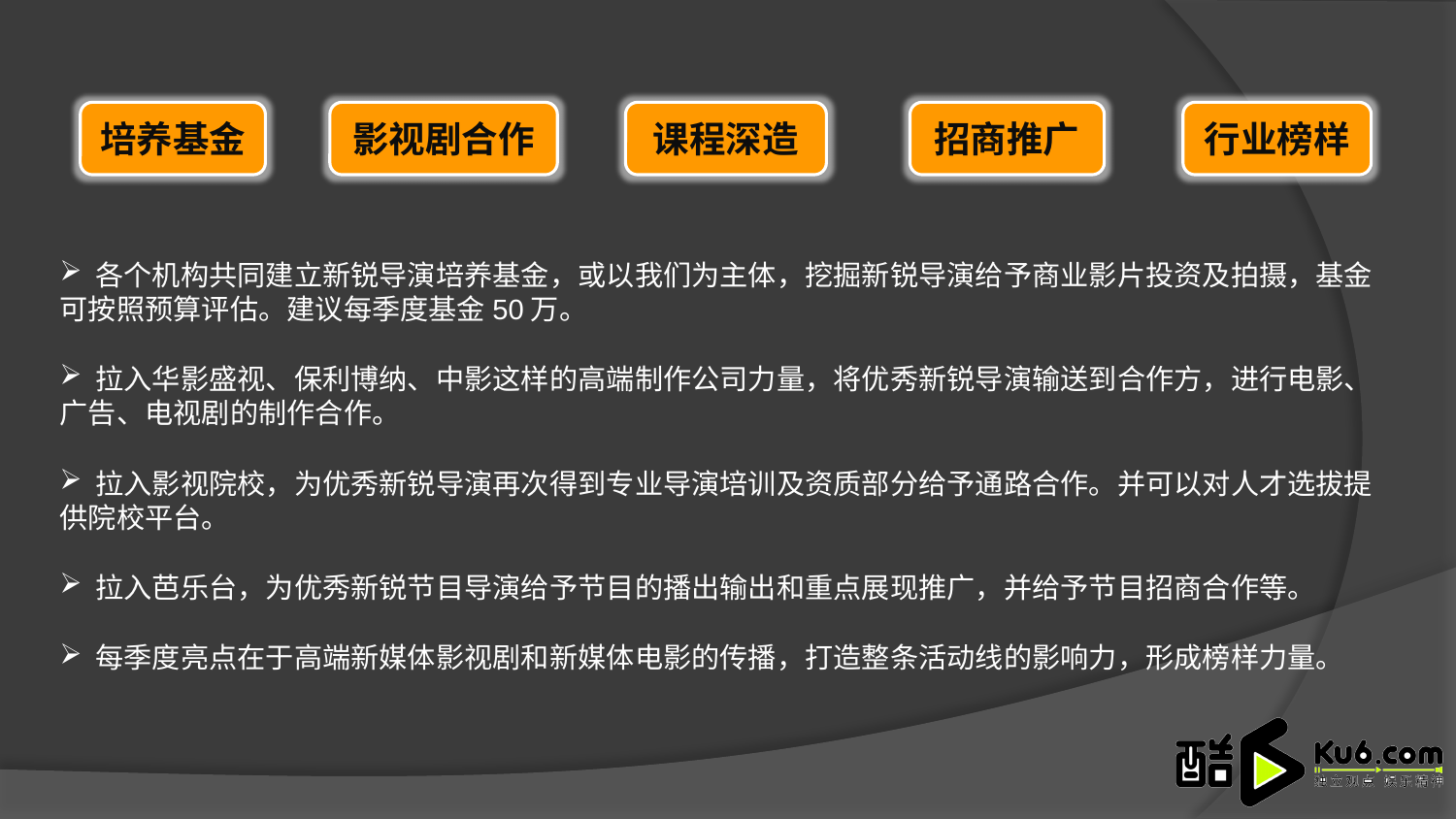

培养基金
影视剧合作
课程深造
招商推广
行业榜样
 各个机构共同建立新锐导演培养基金，或以我们为主体，挖掘新锐导演给予商业影片投资及拍摄，基金可按照预算评估。建议每季度基金50万。
 拉入华影盛视、保利博纳、中影这样的高端制作公司力量，将优秀新锐导演输送到合作方，进行电影、广告、电视剧的制作合作。
 拉入影视院校，为优秀新锐导演再次得到专业导演培训及资质部分给予通路合作。并可以对人才选拔提供院校平台。
 拉入芭乐台，为优秀新锐节目导演给予节目的播出输出和重点展现推广，并给予节目招商合作等。
 每季度亮点在于高端新媒体影视剧和新媒体电影的传播，打造整条活动线的影响力，形成榜样力量。